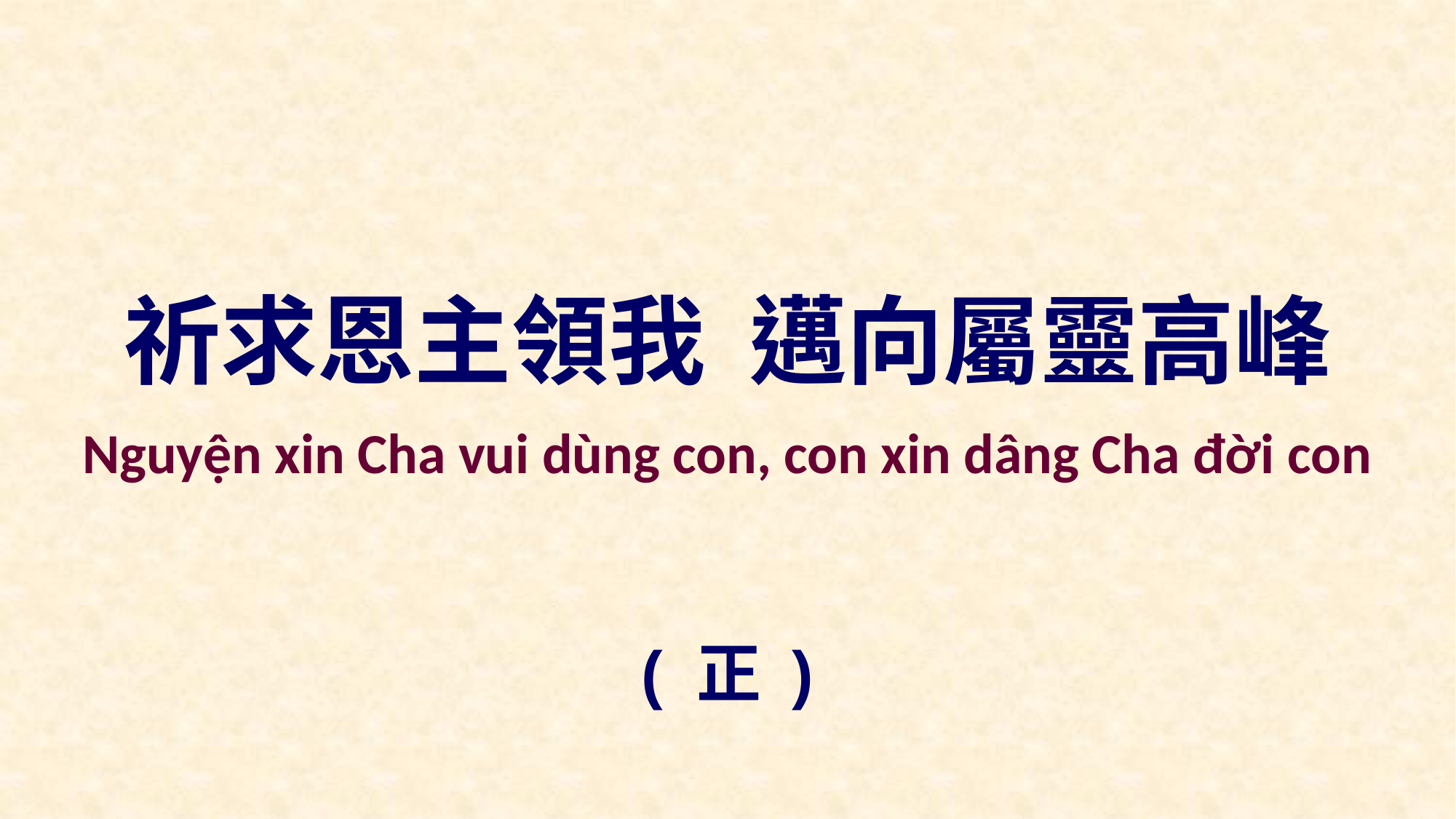

祈求恩主領我  邁向屬靈高峰
Nguyện xin Cha vui dùng con, con xin dâng Cha đời con
( 正 )